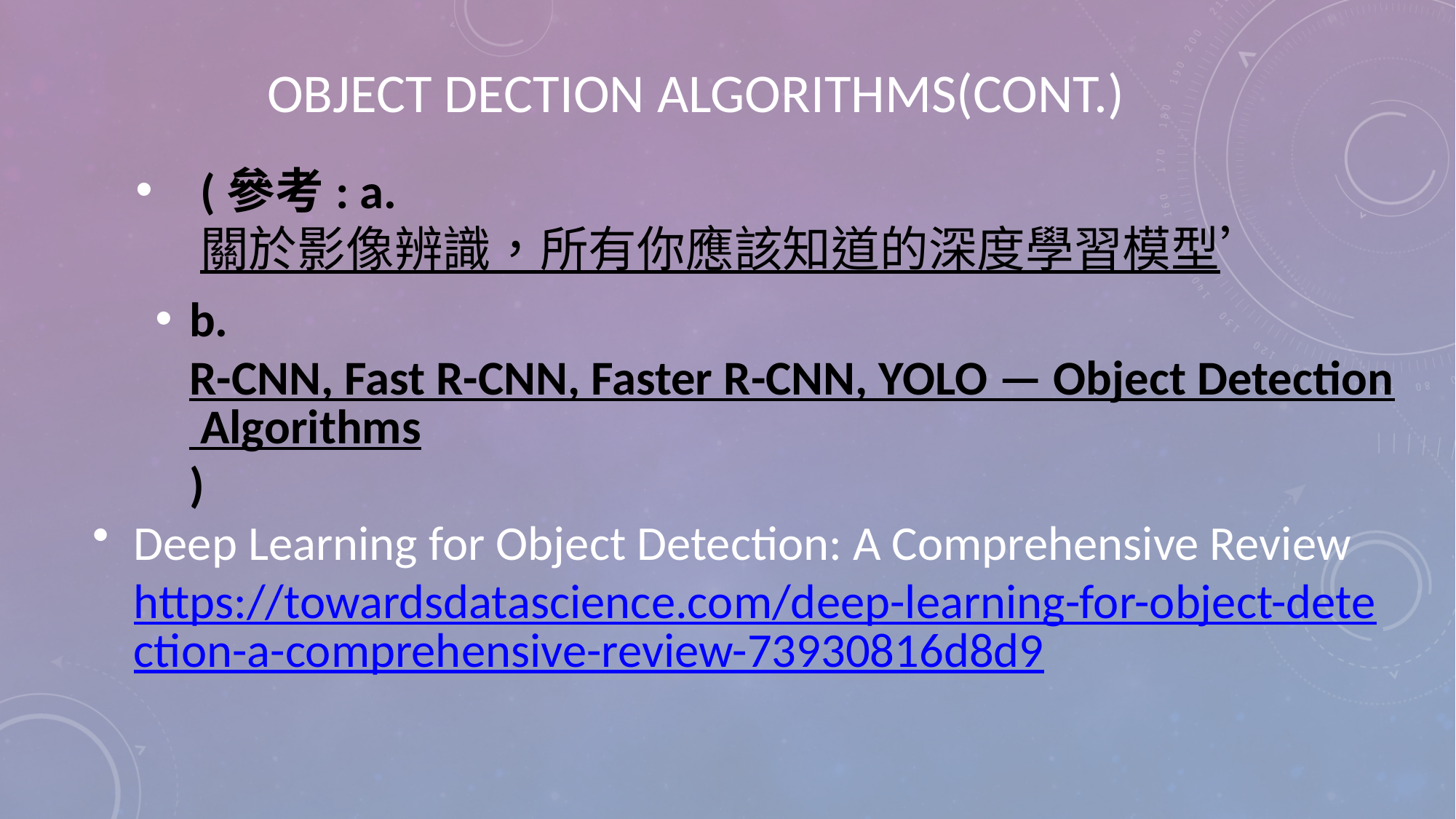

# Object dection algorithms(cont.)
(參考: a. 關於影像辨識，所有你應該知道的深度學習模型’
b. R-CNN, Fast R-CNN, Faster R-CNN, YOLO — Object Detection Algorithms)
Deep Learning for Object Detection: A Comprehensive Review https://towardsdatascience.com/deep-learning-for-object-detection-a-comprehensive-review-73930816d8d9